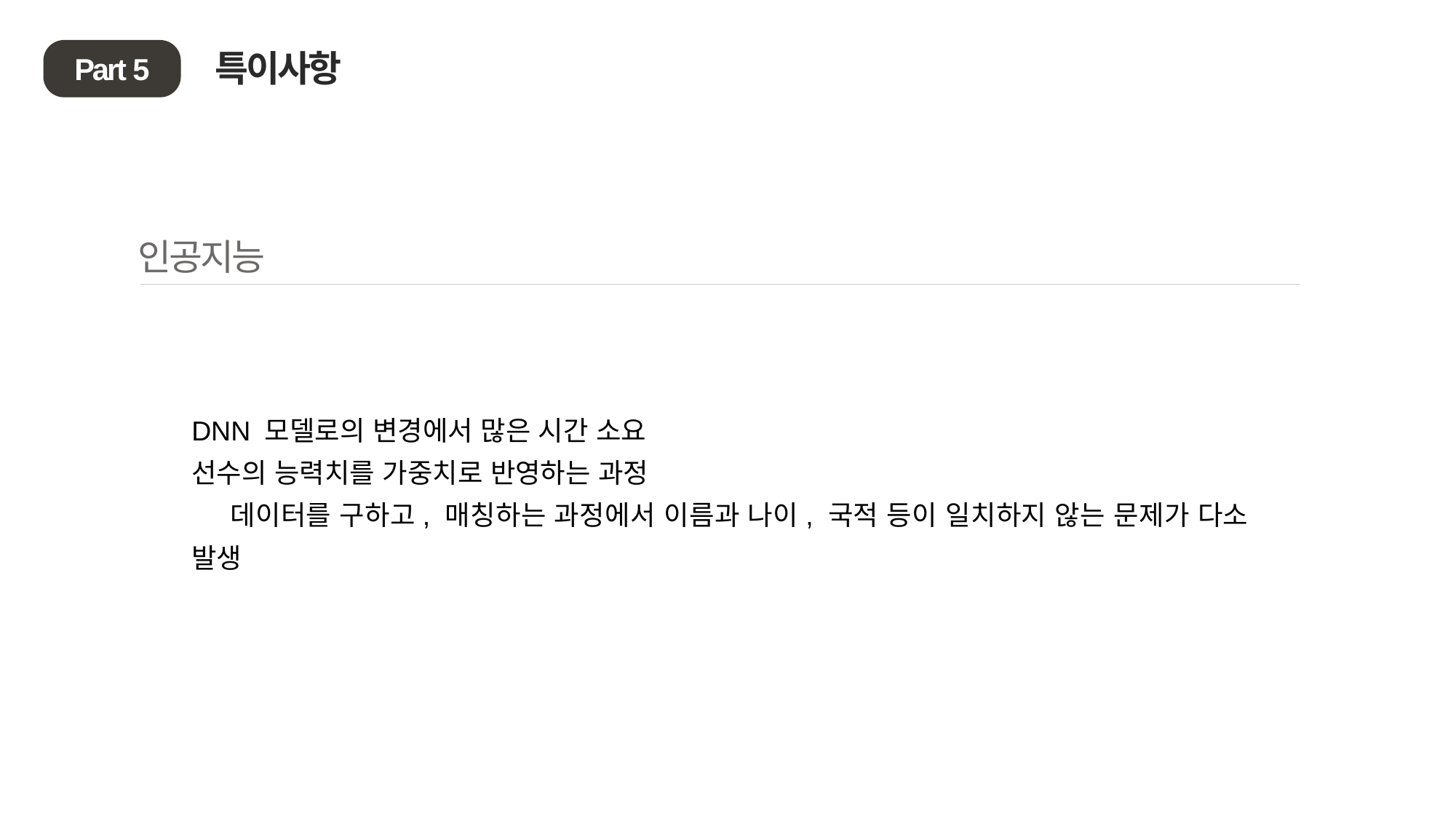

특이사항
Part 5
인공지능
DNN 모델로의 변경에서 많은 시간 소요
선수의 능력치를 가중치로 반영하는 과정
    데이터를 구하고, 매칭하는 과정에서 이름과 나이, 국적 등이 일치하지 않는 문제가 다소 발생